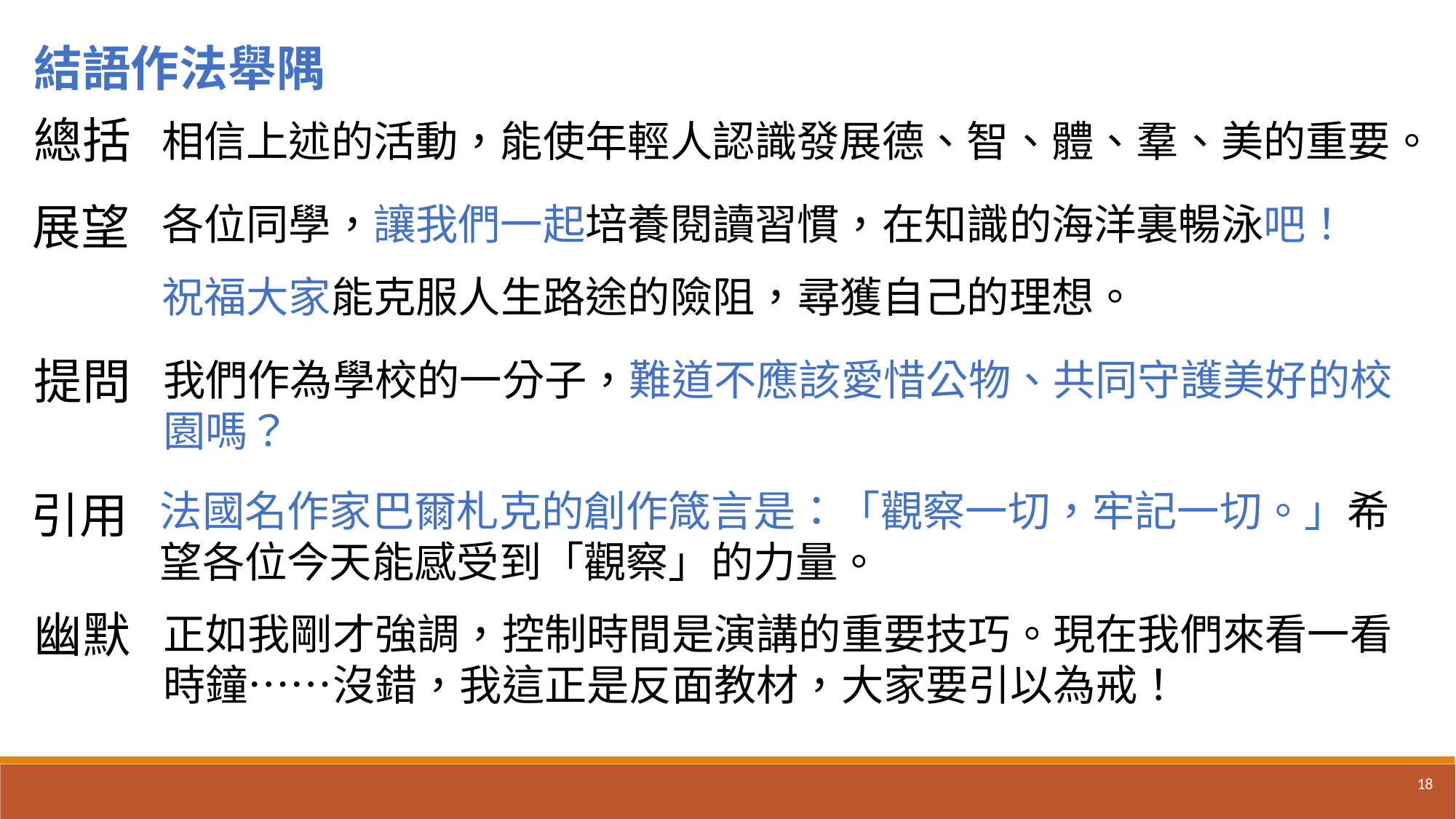

結語作法舉隅
總括
相信上述的活動，能使年輕人認識發展德、智、體、羣、美的重要。
展望
各位同學，讓我們一起培養閱讀習慣，在知識的海洋裏暢泳吧！
祝福大家能克服人生路途的險阻，尋獲自己的理想。
提問
我們作為學校的一分子，難道不應該愛惜公物、共同守護美好的校園嗎？
引用
法國名作家巴爾札克的創作箴言是：「觀察一切，牢記一切。」希望各位今天能感受到「觀察」的力量。
幽默
正如我剛才強調，控制時間是演講的重要技巧。現在我們來看一看時鐘……沒錯，我這正是反面教材，大家要引以為戒！
18